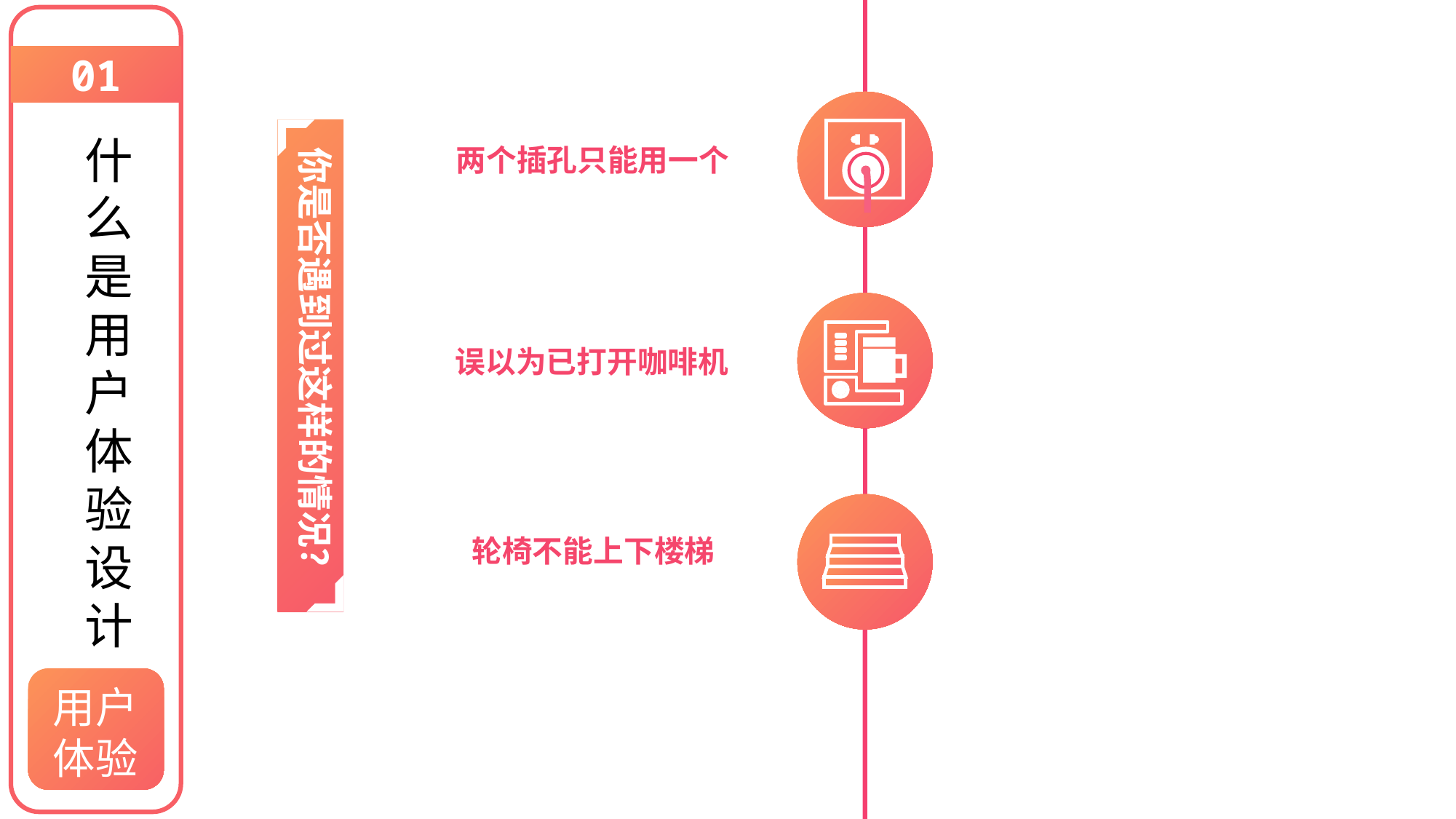

01
什么是用户体验设计

用户体验

你是否遇到过这样的情况？

两个插孔只能用一个

误以为已打开咖啡机

轮椅不能上下楼梯